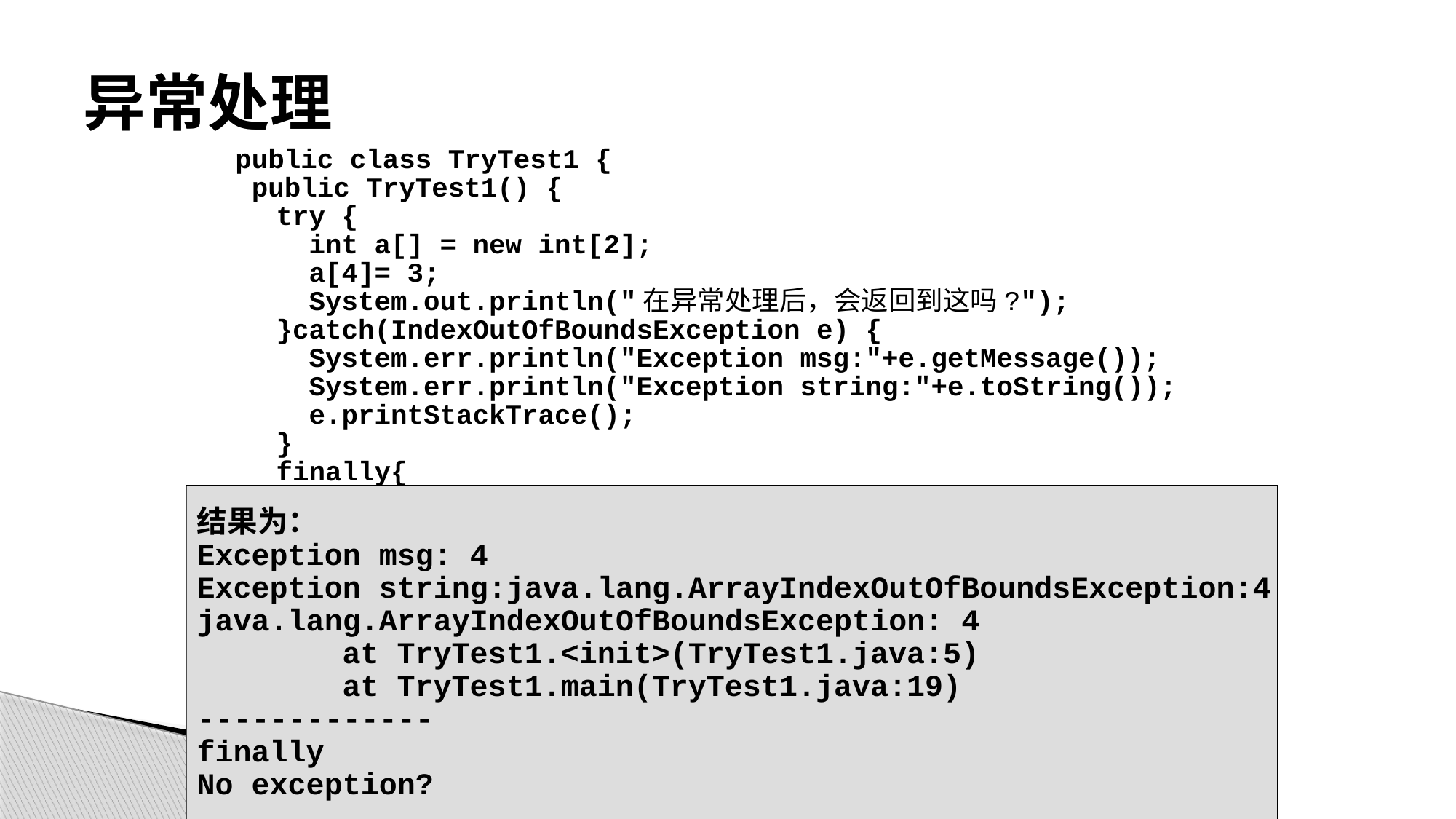

# 异常处理
public class TryTest1 {
 public TryTest1() {
	try {
	  int a[] = new int[2];
	  a[4]= 3;
	  System.out.println("在异常处理后，会返回到这吗?");
	}catch(IndexOutOfBoundsException e) {
	  System.err.println("Exception msg:"+e.getMessage());
	  System.err.println("Exception string:"+e.toString());
	  e.printStackTrace();
	}
	finally{
	  System.out.println("-------------");
	  System.out.println("finally");
	}
	System.out.println("No exception?");
 }
 public static void main(String[] args){
	new TryTest1();
 }
}
结果为：
Exception msg: 4
Exception string:java.lang.ArrayIndexOutOfBoundsException:4
java.lang.ArrayIndexOutOfBoundsException: 4
        at TryTest1.<init>(TryTest1.java:5)
        at TryTest1.main(TryTest1.java:19)
-------------
finally
No exception?